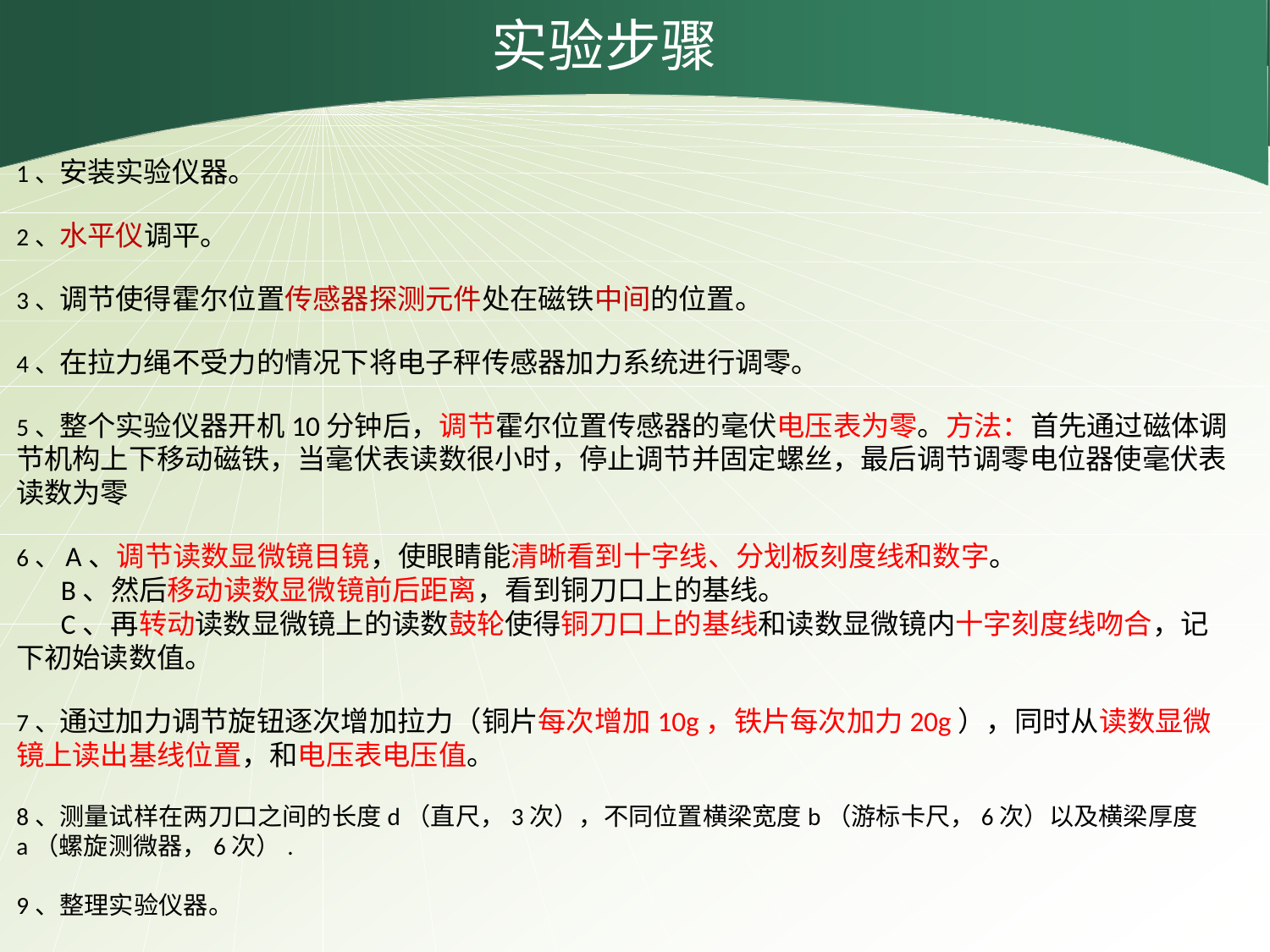

# 实验步骤

1、安装实验仪器。

2、水平仪调平。

3、调节使得霍尔位置传感器探测元件处在磁铁中间的位置。

4、在拉力绳不受力的情况下将电子秤传感器加力系统进行调零。

5、整个实验仪器开机10分钟后，调节霍尔位置传感器的毫伏电压表为零。方法：首先通过磁体调节机构上下移动磁铁，当毫伏表读数很小时，停止调节并固定螺丝，最后调节调零电位器使毫伏表读数为零

6、A、调节读数显微镜目镜，使眼睛能清晰看到十字线、分划板刻度线和数字。
       B、然后移动读数显微镜前后距离，看到铜刀口上的基线。
       C、再转动读数显微镜上的读数鼓轮使得铜刀口上的基线和读数显微镜内十字刻度线吻合，记下初始读数值。

7、通过加力调节旋钮逐次增加拉力（铜片每次增加10g，铁片每次加力20g），同时从读数显微镜上读出基线位置，和电压表电压值。

8、测量试样在两刀口之间的长度d（直尺，3次），不同位置横梁宽度b（游标卡尺，6次）以及横梁厚度a（螺旋测微器，6次）.

9、整理实验仪器。